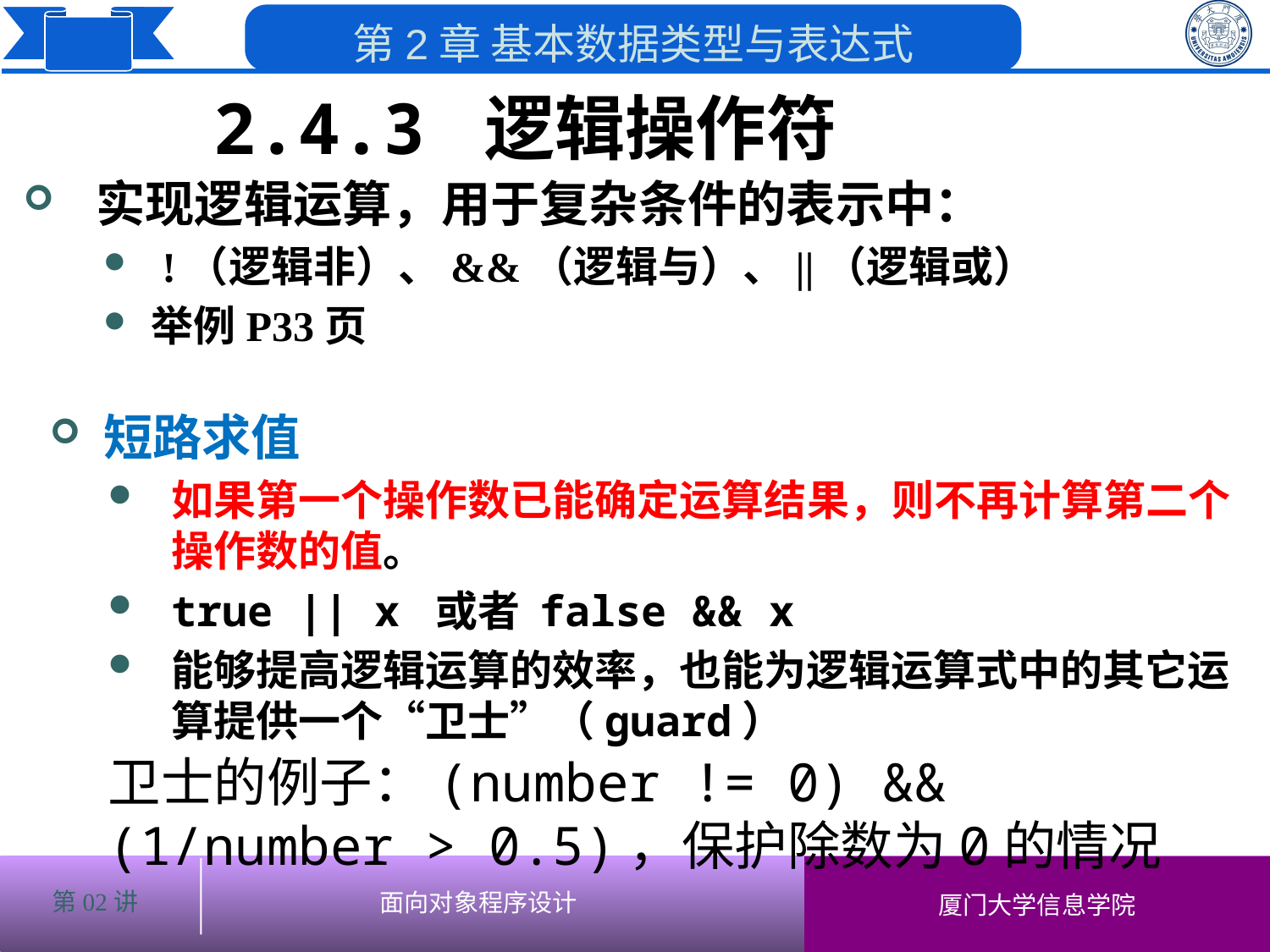

# 2.4.3 逻辑操作符
 实现逻辑运算，用于复杂条件的表示中：
 !（逻辑非）、&&（逻辑与）、||（逻辑或）
举例P33页

 短路求值
如果第一个操作数已能确定运算结果，则不再计算第二个操作数的值。
true || x 或者 false && x
能够提高逻辑运算的效率，也能为逻辑运算式中的其它运算提供一个“卫士”（guard）
卫士的例子：(number != 0) && (1/number > 0.5)，保护除数为0的情况

32